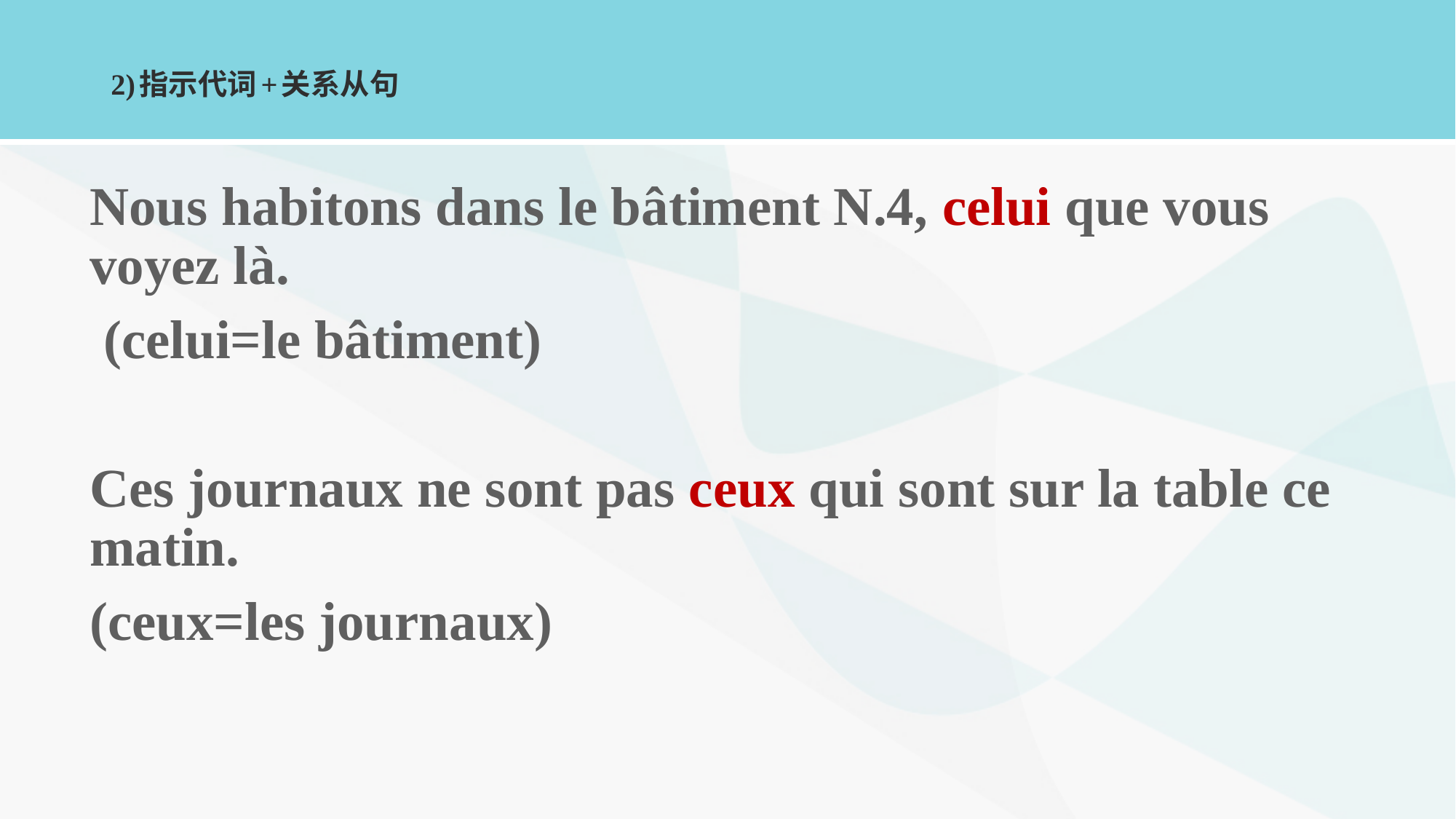

# 2)指示代词+关系从句
Nous habitons dans le bâtiment N.4, celui que vous voyez là.
 (celui=le bâtiment)

Ces journaux ne sont pas ceux qui sont sur la table ce matin.
(ceux=les journaux)